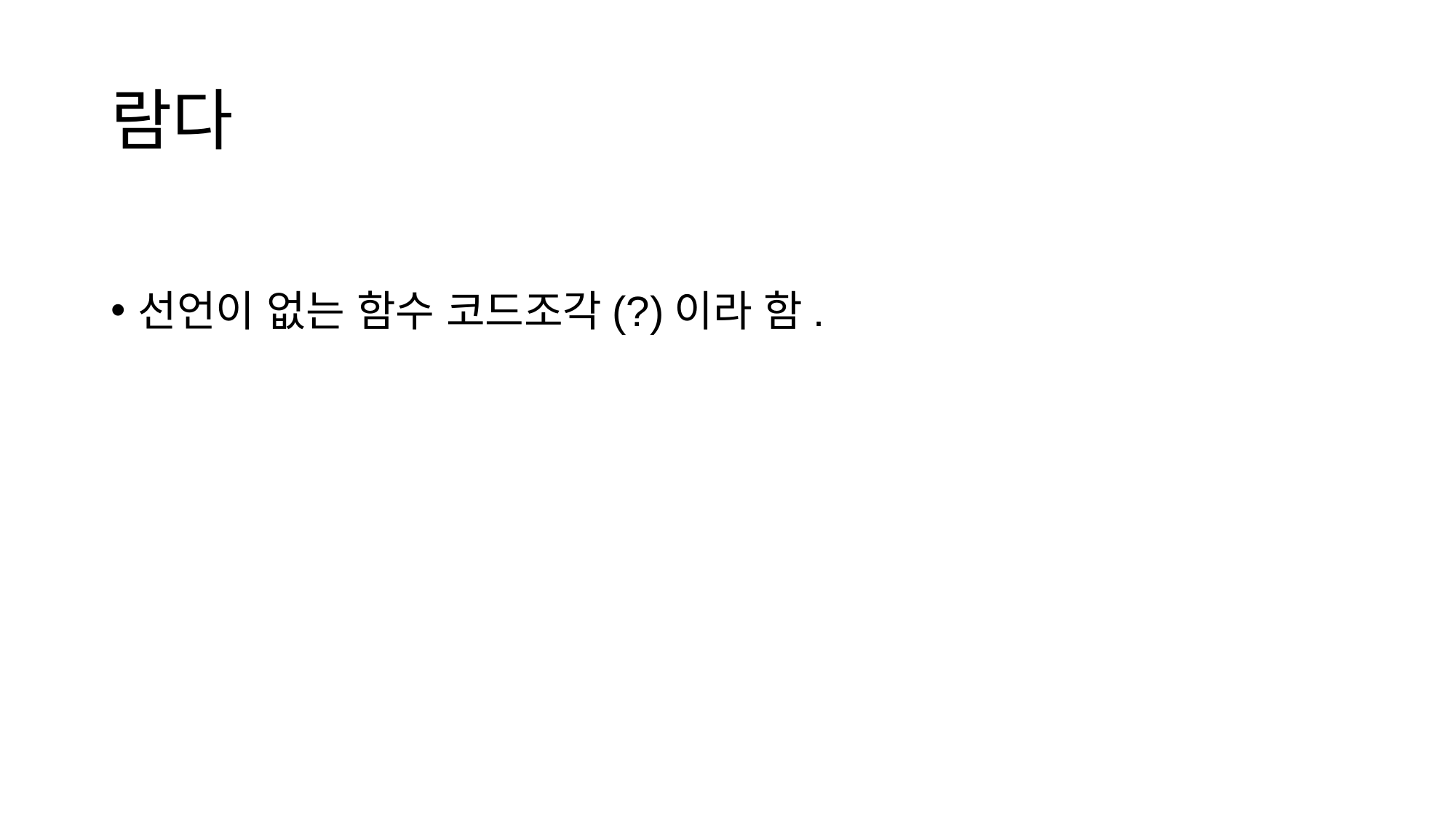

# 람다

선언이 없는 함수 코드조각(?)이라 함.